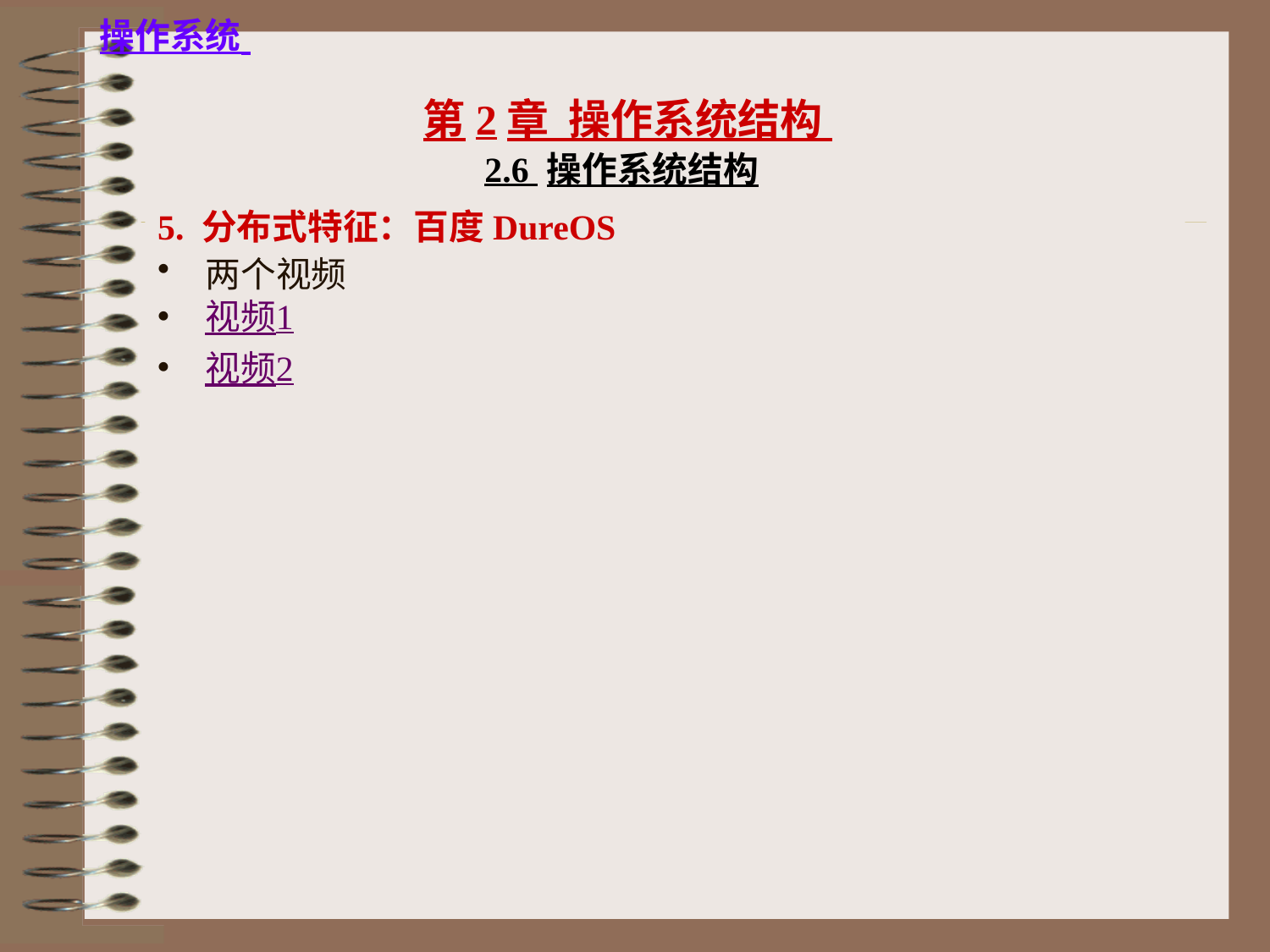

2.6 操作系统结构
5. 分布式特征：百度DureOS
两个视频
视频1
视频2